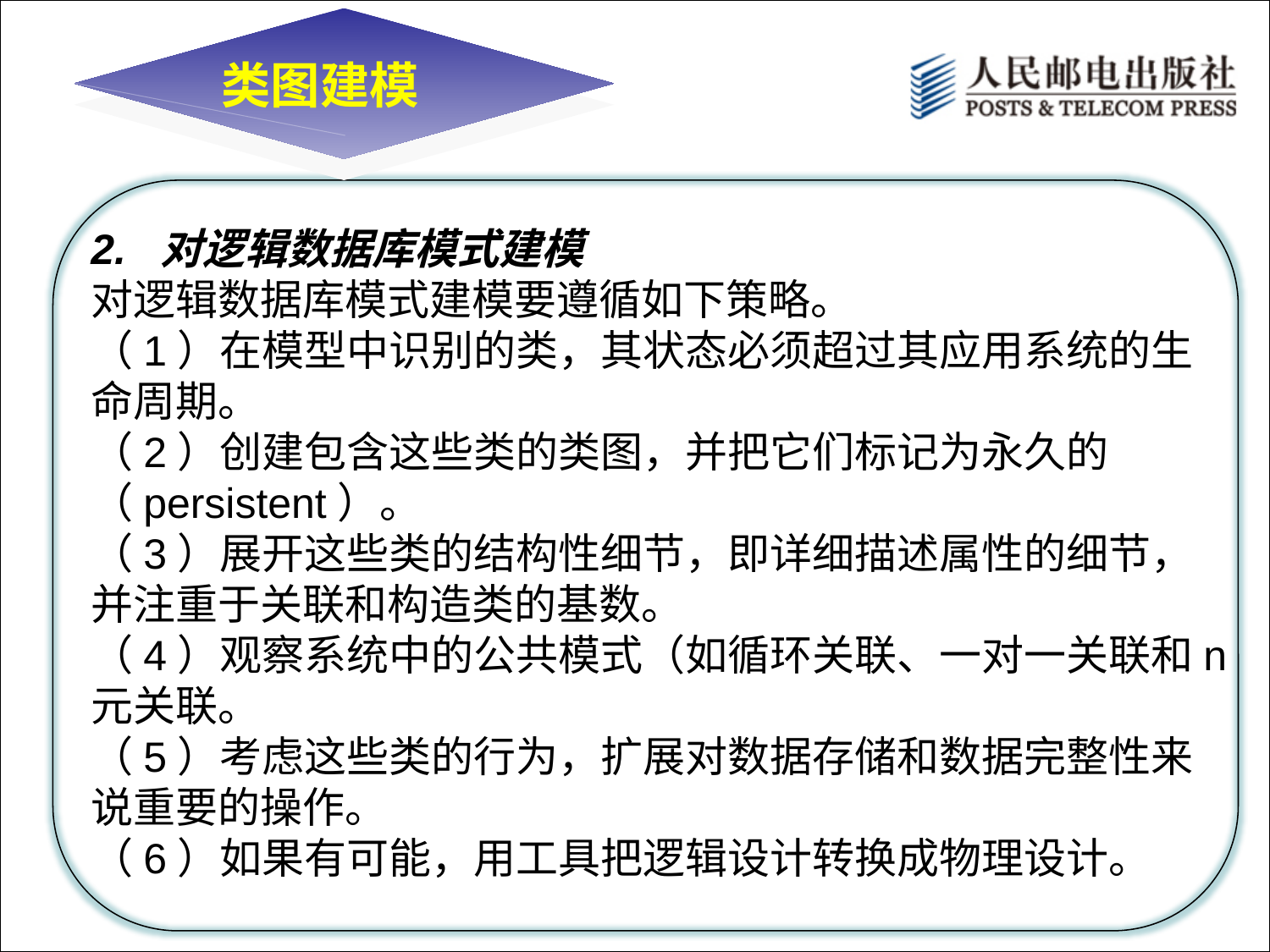

类图建模

2.  对逻辑数据库模式建模
对逻辑数据库模式建模要遵循如下策略。
（1）在模型中识别的类，其状态必须超过其应用系统的生命周期。
（2）创建包含这些类的类图，并把它们标记为永久的（persistent）。
（3）展开这些类的结构性细节，即详细描述属性的细节，并注重于关联和构造类的基数。
（4）观察系统中的公共模式（如循环关联、一对一关联和n元关联。
（5）考虑这些类的行为，扩展对数据存储和数据完整性来说重要的操作。
（6）如果有可能，用工具把逻辑设计转换成物理设计。